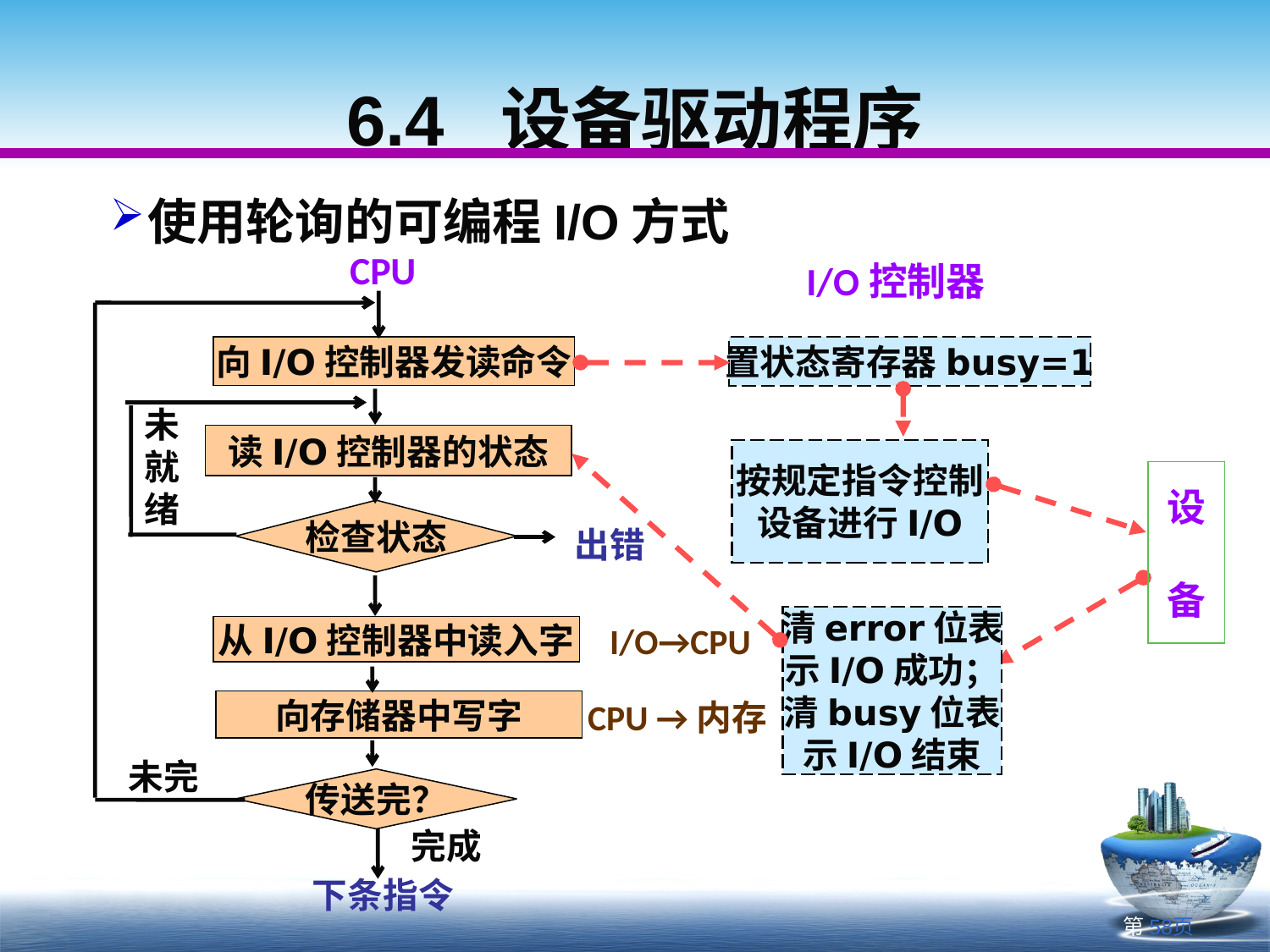

# 6.4  设备驱动程序

使用轮询的可编程I/O方式
CPU
I/O控制器

向I/O控制器发读命令
置状态寄存器busy=1

未
就
绪
读I/O控制器的状态
按规定指令控制
设备进行I/O

设

备

检查状态
出错

清error位表
示I/O成功；
清busy位表
示I/O结束
I/O→CPU
从I/O控制器中读入字

CPU →内存
向存储器中写字

未完
传送完？

完成

下条指令
第58页